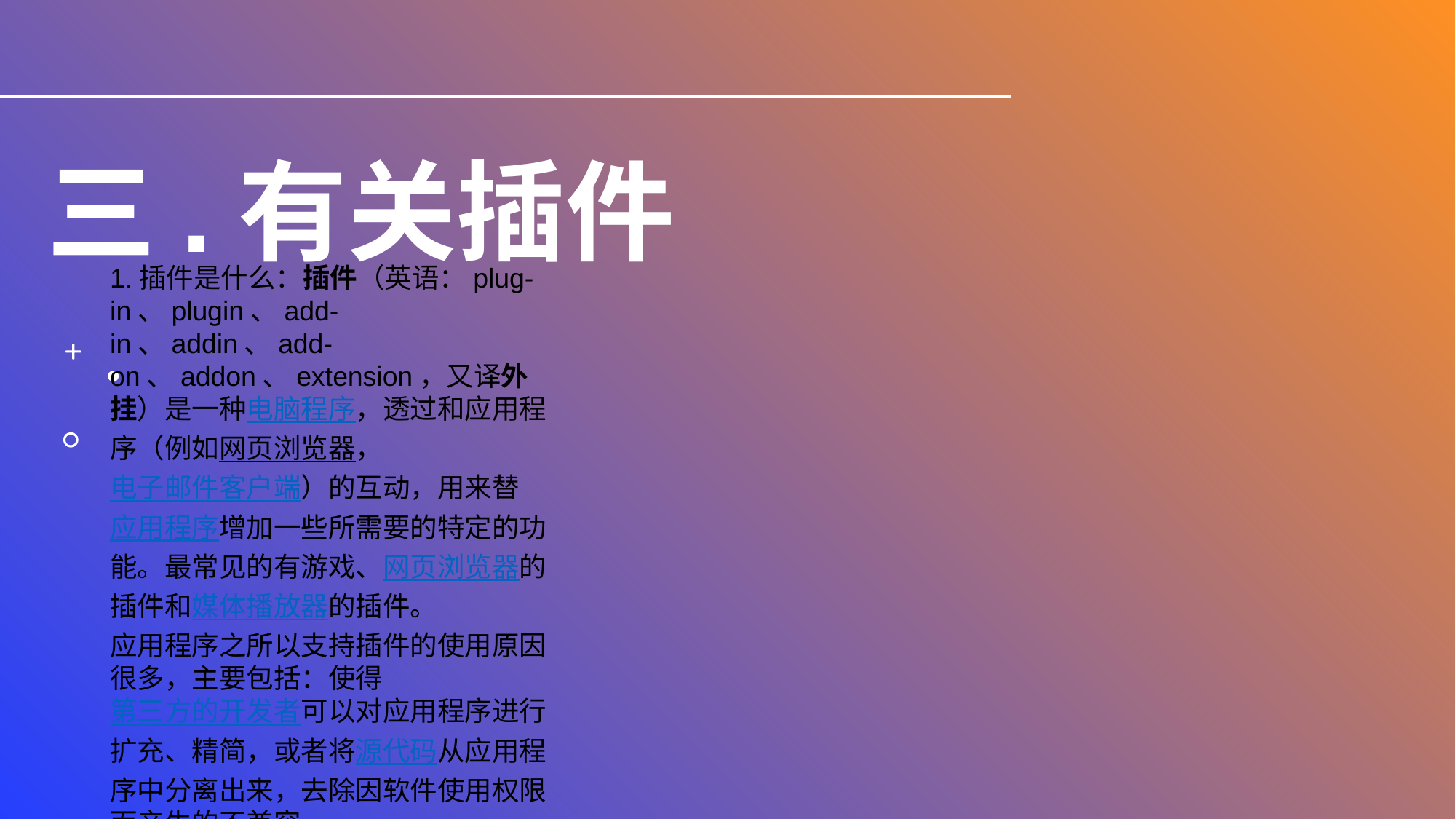

三.有关插件

1.插件是什么：插件（英语：plug-in、plugin、add-in、addin、add-on、addon、extension，又译外挂）是一种电脑程序，透过和应用程序（例如网页浏览器，电子邮件客户端）的互动，用来替应用程序增加一些所需要的特定的功能。最常见的有游戏、网页浏览器的插件和媒体播放器的插件。
应用程序之所以支持插件的使用原因很多，主要包括：使得第三方的开发者可以对应用程序进行扩充、精简，或者将源代码从应用程序中分离出来，去除因软件使用权限而产生的不兼容。